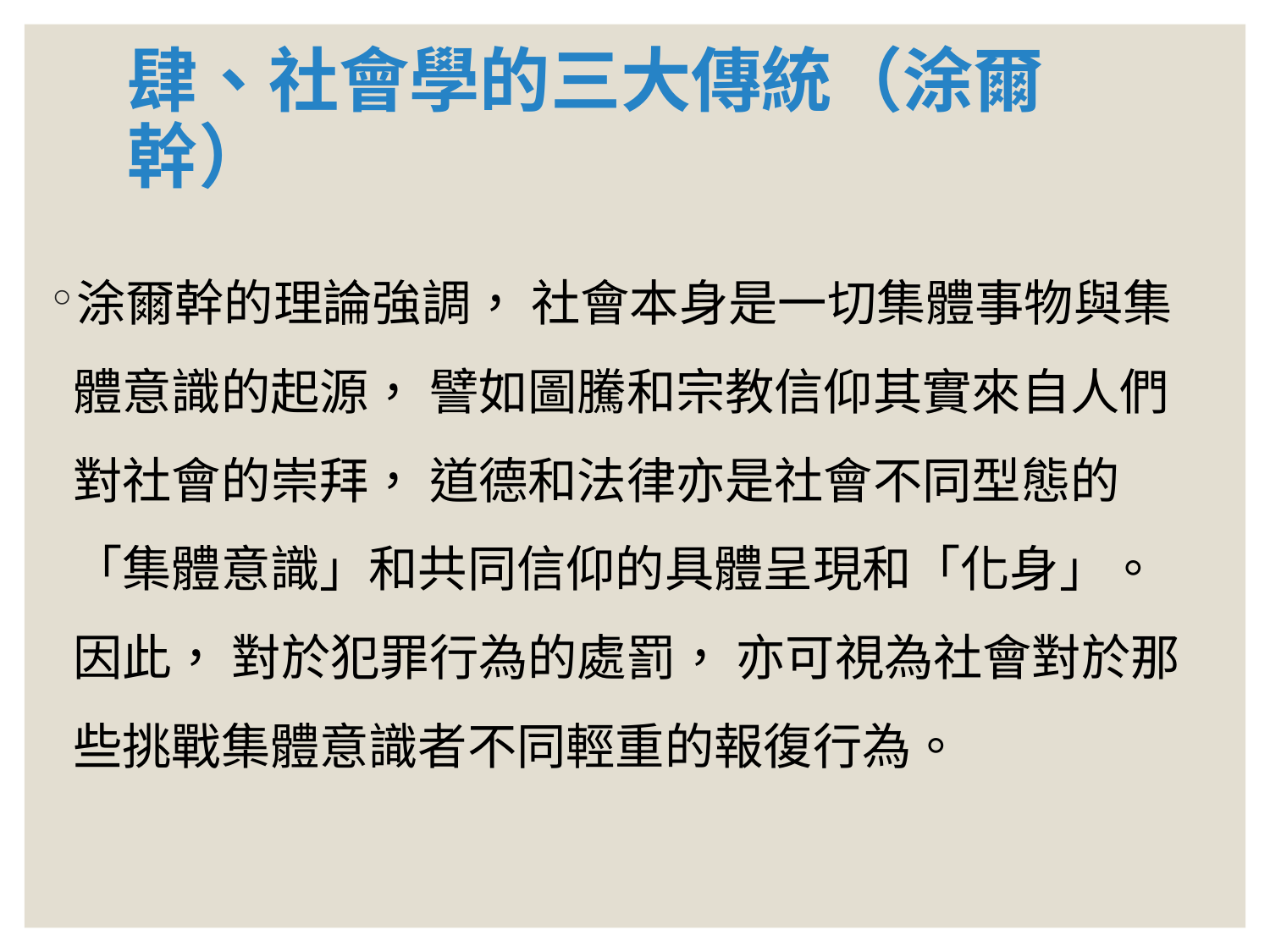

# 肆、社會學的三大傳統（涂爾幹）
涂爾幹的理論強調， 社會本身是一切集體事物與集體意識的起源， 譬如圖騰和宗教信仰其實來自人們對社會的崇拜， 道德和法律亦是社會不同型態的「集體意識」和共同信仰的具體呈現和「化身」。 因此， 對於犯罪行為的處罰， 亦可視為社會對於那些挑戰集體意識者不同輕重的報復行為。